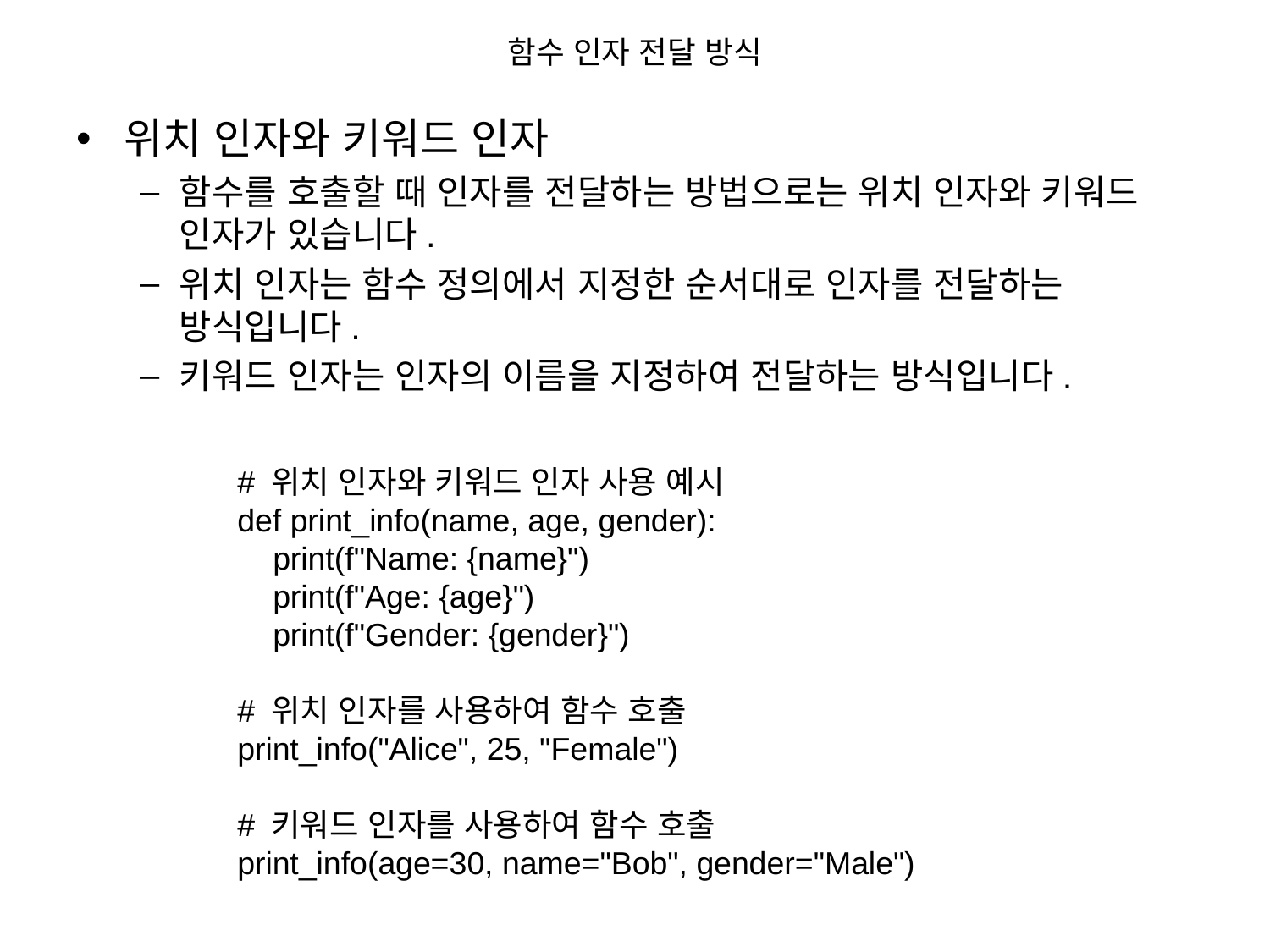

# 함수 인자 전달 방식
위치 인자와 키워드 인자
함수를 호출할 때 인자를 전달하는 방법으로는 위치 인자와 키워드 인자가 있습니다.
위치 인자는 함수 정의에서 지정한 순서대로 인자를 전달하는 방식입니다.
키워드 인자는 인자의 이름을 지정하여 전달하는 방식입니다.
# 위치 인자와 키워드 인자 사용 예시
def print_info(name, age, gender):
    print(f"Name: {name}")
    print(f"Age: {age}")
    print(f"Gender: {gender}")

# 위치 인자를 사용하여 함수 호출
print_info("Alice", 25, "Female")

# 키워드 인자를 사용하여 함수 호출
print_info(age=30, name="Bob", gender="Male")